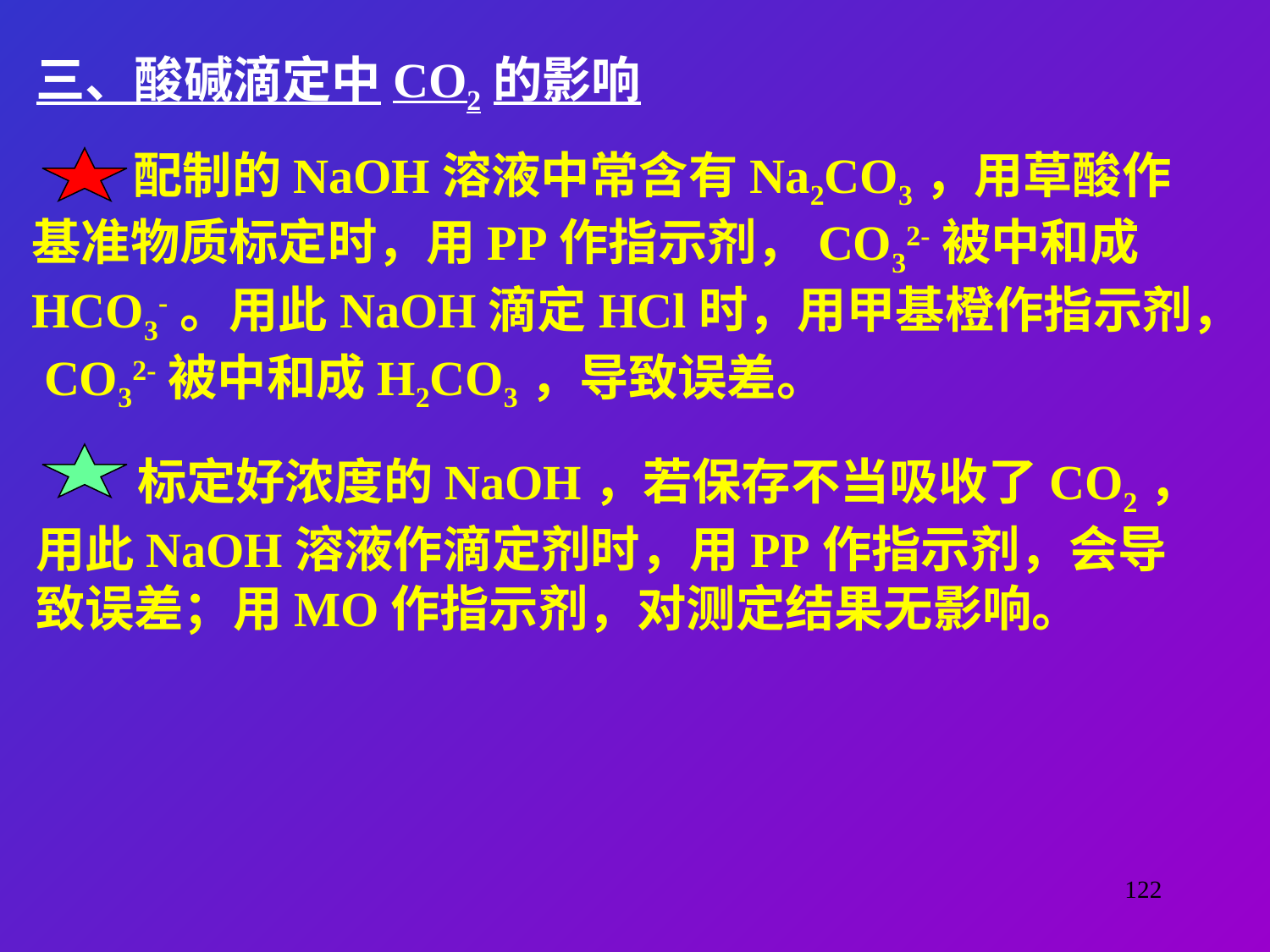

三、酸碱滴定中CO2的影响
        配制的NaOH溶液中常含有Na2CO3，用草酸作
基准物质标定时，用PP作指示剂，CO32-被中和成
HCO3-。用此NaOH滴定HCl时，用甲基橙作指示剂，
 CO32-被中和成H2CO3，导致误差。

        标定好浓度的NaOH，若保存不当吸收了CO2，
用此NaOH溶液作滴定剂时，用PP作指示剂，会导
致误差；用MO作指示剂，对测定结果无影响。
122